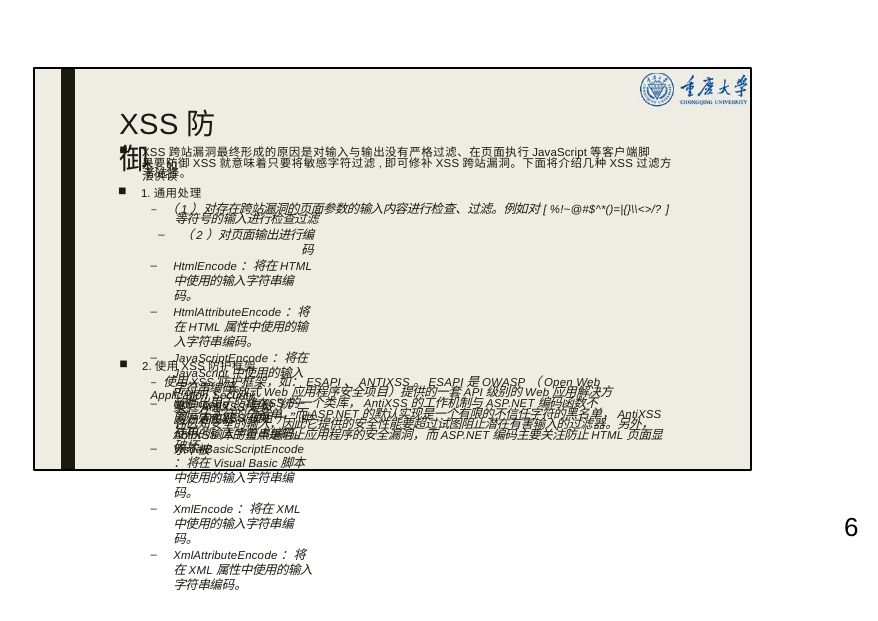

# XSS防御
XSS跨站漏洞最终形成的原因是对输入与输出没有严格过滤、在页面执行JavaScript等客户端脚本，如
果要防御XSS就意味着只要将敏感字符过滤,即可修补XSS跨站漏洞。下面将介绍几种XSS过滤方法供读
者选择。
1.通用处理
– （1）对存在跨站漏洞的页面参数的输入内容进行检查、过滤。例如对[ %!~@#$^*()=|{}\\<>/? ]
等符号的输入进行检查过滤
（2）对页面输出进行编码
HtmlEncode：将在HTML中使用的输入字符串编码。
HtmlAttributeEncode：将在HTML属性中使用的输入字符串编码。
JavaScriptEncode：将在JavaScript中使用的输入字符串编码。
UrlEncode：将在“统一资源定位器（URL）”中使用的输入字符串编码。
VisualBasicScriptEncode：将在Visual Basic脚本中使用的输入字符串编码。
XmlEncode：将在XML中使用的输入字符串编码。
XmlAttributeEncode：将在XML属性中使用的输入字符串编码。
2.使用XSS防护框架
– 使用XSS防护框架，如：ESAPI、ANTIXSS。ESAPI是OWASP（Open Web Application Security
Project，开放式Web应用程序安全项目）提供的一套API级别的Web应用解决方案。AntiXSS是微
软推出用于防止XSS的一个类库，AntiXSS的工作机制与ASP.NET编码函数不同，AntiXSS使用一
个信任字符的白名单，而ASP.NET的默认实现是一个有限的不信任字符的黑名单，AntiXSS只允
许已知安全的输入，因此它提供的安全性能要超过试图阻止潜在有害输入的过滤器。另外，
AntiXSS库的重点是阻止应用程序的安全漏洞，而ASP.NET编码主要关注防止HTML页面显示不被
破坏。
6